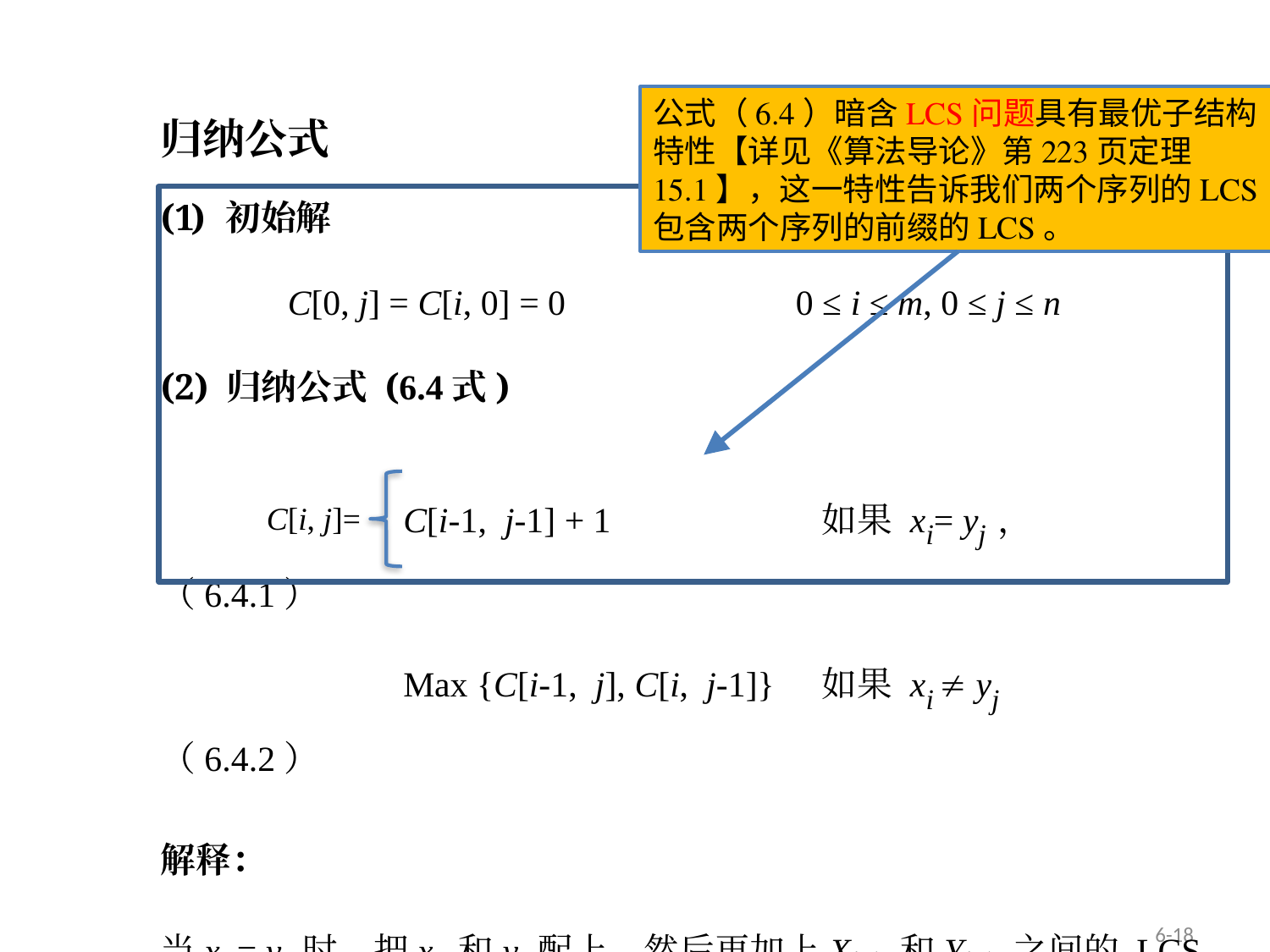

公式（6.4）暗含LCS问题具有最优子结构特性【详见《算法导论》第223页定理15.1】，这一特性告诉我们两个序列的LCS包含两个序列的前缀的LCS。
归纳公式

 初始解

	C[0, j] = C[i, 0] = 0 		0 ≤ i ≤ m, 0 ≤ j ≤ n

(2) 归纳公式 (6.4式)

	             C[i-1,  j-1] + 1	  	  如果 xi= yj，          （6.4.1）
	             Max {C[i-1,  j], C[i,  j-1]}	  如果 xi ≠ yj               （6.4.2）

解释：
当xi = yj 时，把xi 和yj配上，然后再加上Xi-1 和Yj-1 之间的 LCS。
当xi ≠ yj 时，xi 和 yj不能同时选入公共子序列中。
	       如不选xi，那么LCS 就是Xi-1 和Yj 的LCS，其长度为C[i-1,  j]，
                 否则为C[i,  j-1]。

C[i, j]=
6-18